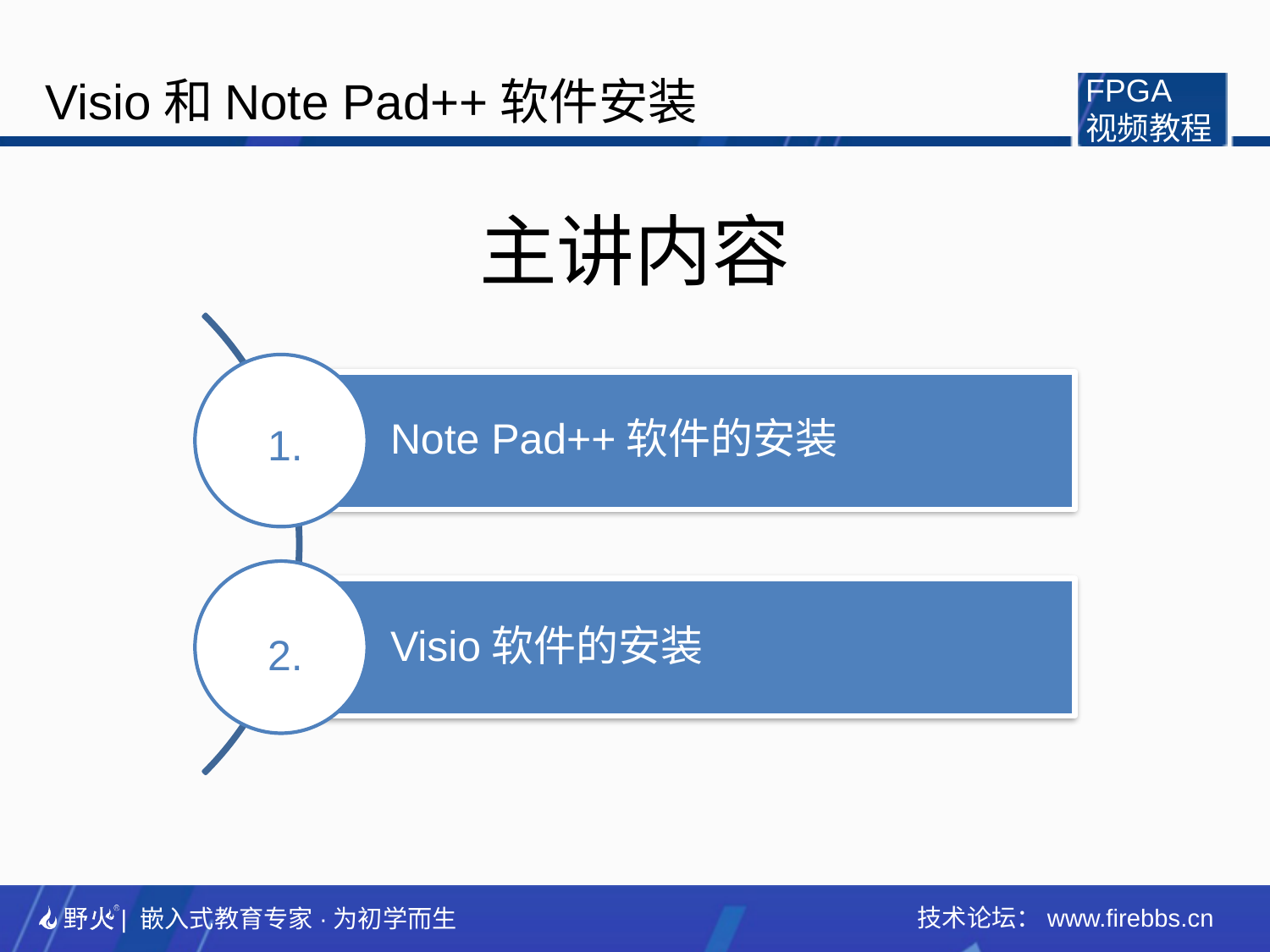

Visio和Note Pad++软件安装
FPGA
视频教程
主讲内容
Note Pad++软件的安装
Visio软件的安装
1.
2.